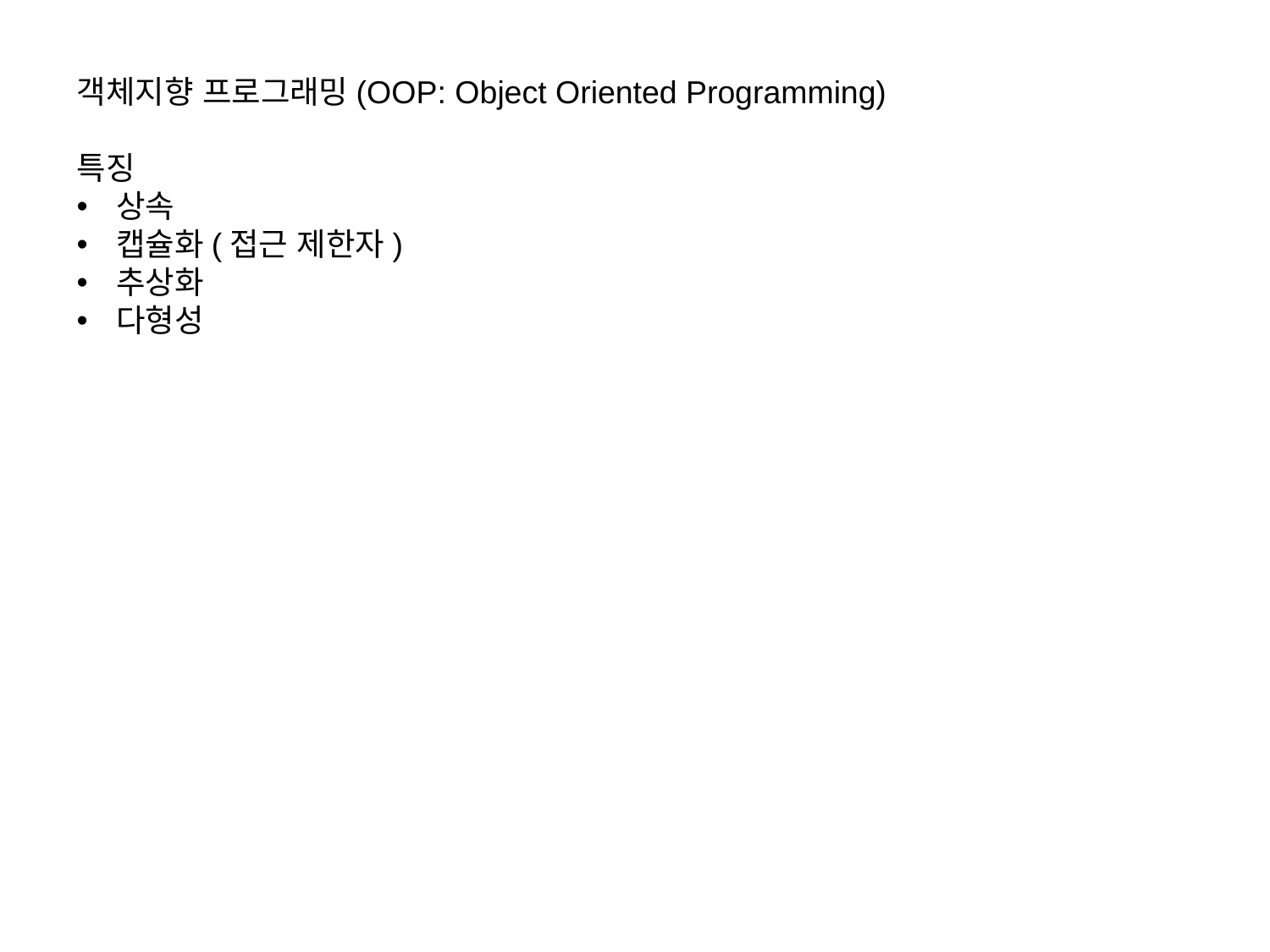

객체지향 프로그래밍(OOP: Object Oriented Programming)

특징
상속
캡슐화(접근 제한자)
추상화
다형성